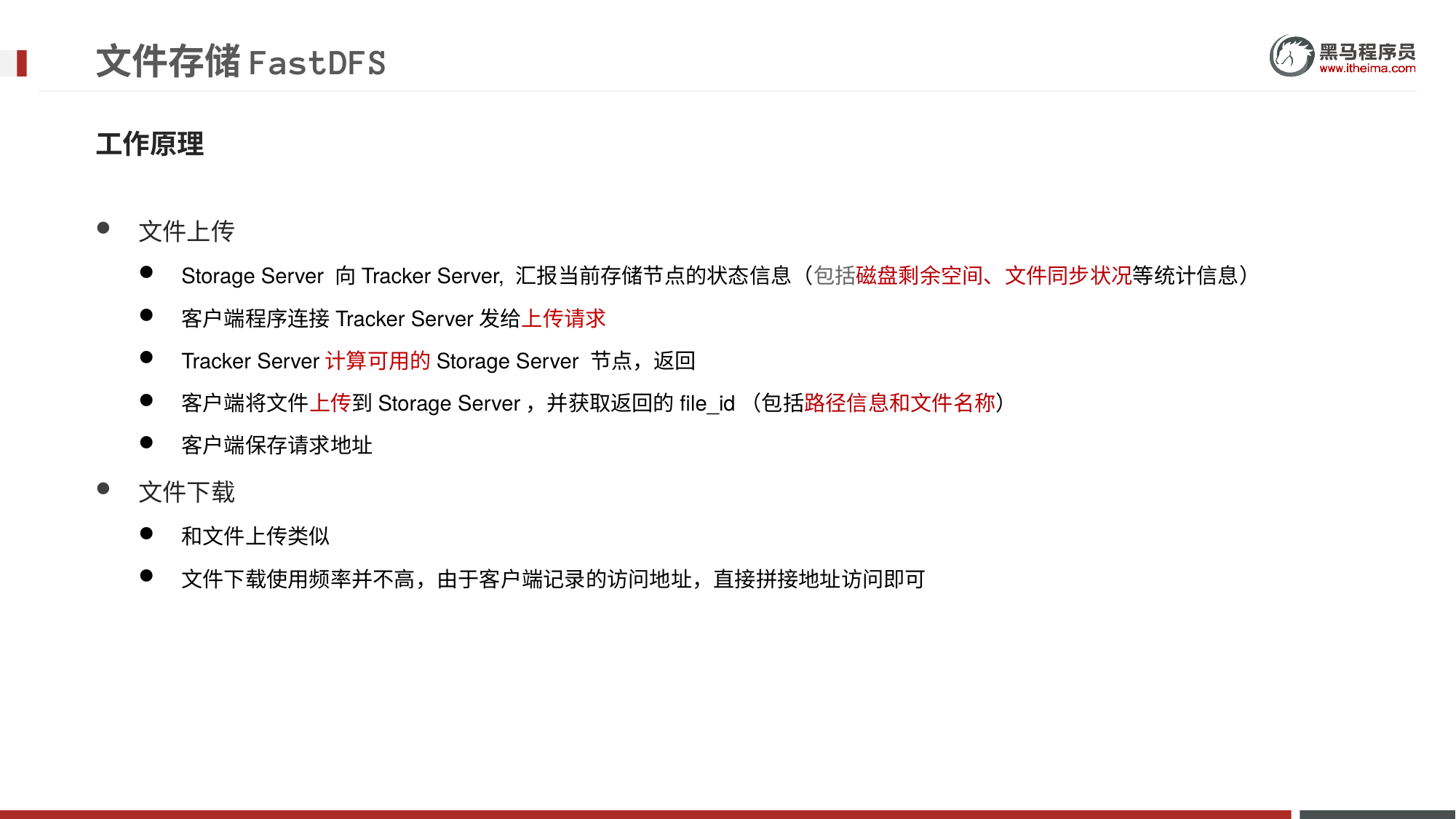

# 文件存储FastDFS
工作原理
文件上传
Storage Server 向Tracker Server, 汇报当前存储节点的状态信息（包括磁盘剩余空间、文件同步状况等统计信息）
客户端程序连接Tracker Server发给上传请求
Tracker Server计算可用的Storage Server 节点，返回
客户端将文件上传到Storage Server，并获取返回的file_id（包括路径信息和文件名称）
客户端保存请求地址
文件下载
和文件上传类似
文件下载使用频率并不高，由于客户端记录的访问地址，直接拼接地址访问即可